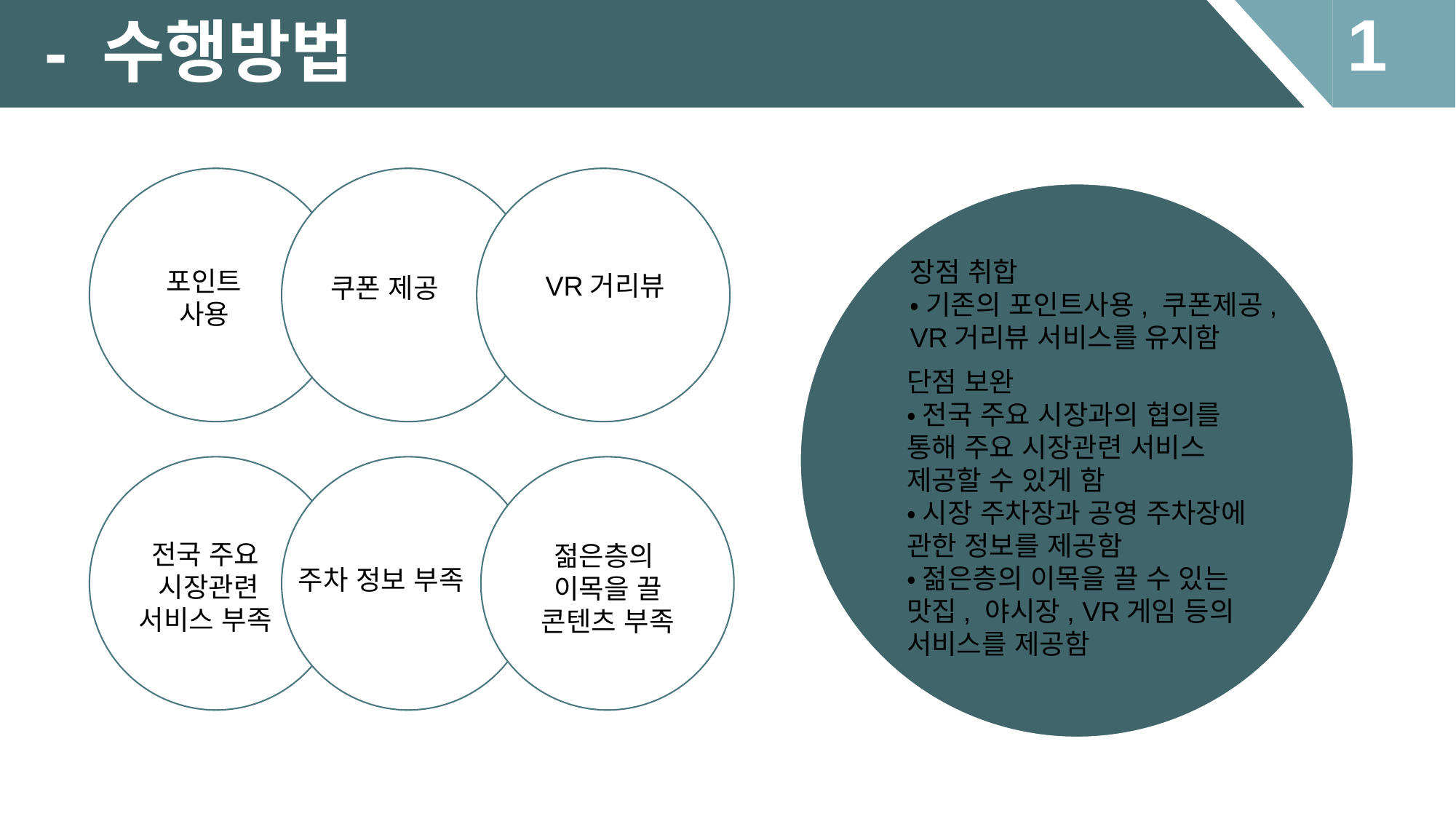

1

- 수행방법

장점 취합
•기존의 포인트사용, 쿠폰제공, VR거리뷰 서비스를 유지함
포인트 사용
VR거리뷰
쿠폰 제공
단점 보완
•전국 주요 시장과의 협의를 통해 주요 시장관련 서비스 제공할 수 있게 함
•시장 주차장과 공영 주차장에 관한 정보를 제공함
•젊은층의 이목을 끌 수 있는 맛집, 야시장, VR게임 등의 서비스를 제공함

전국 주요
 시장관련
서비스 부족
젊은층의
이목을 끌 콘텐츠 부족
주차 정보 부족